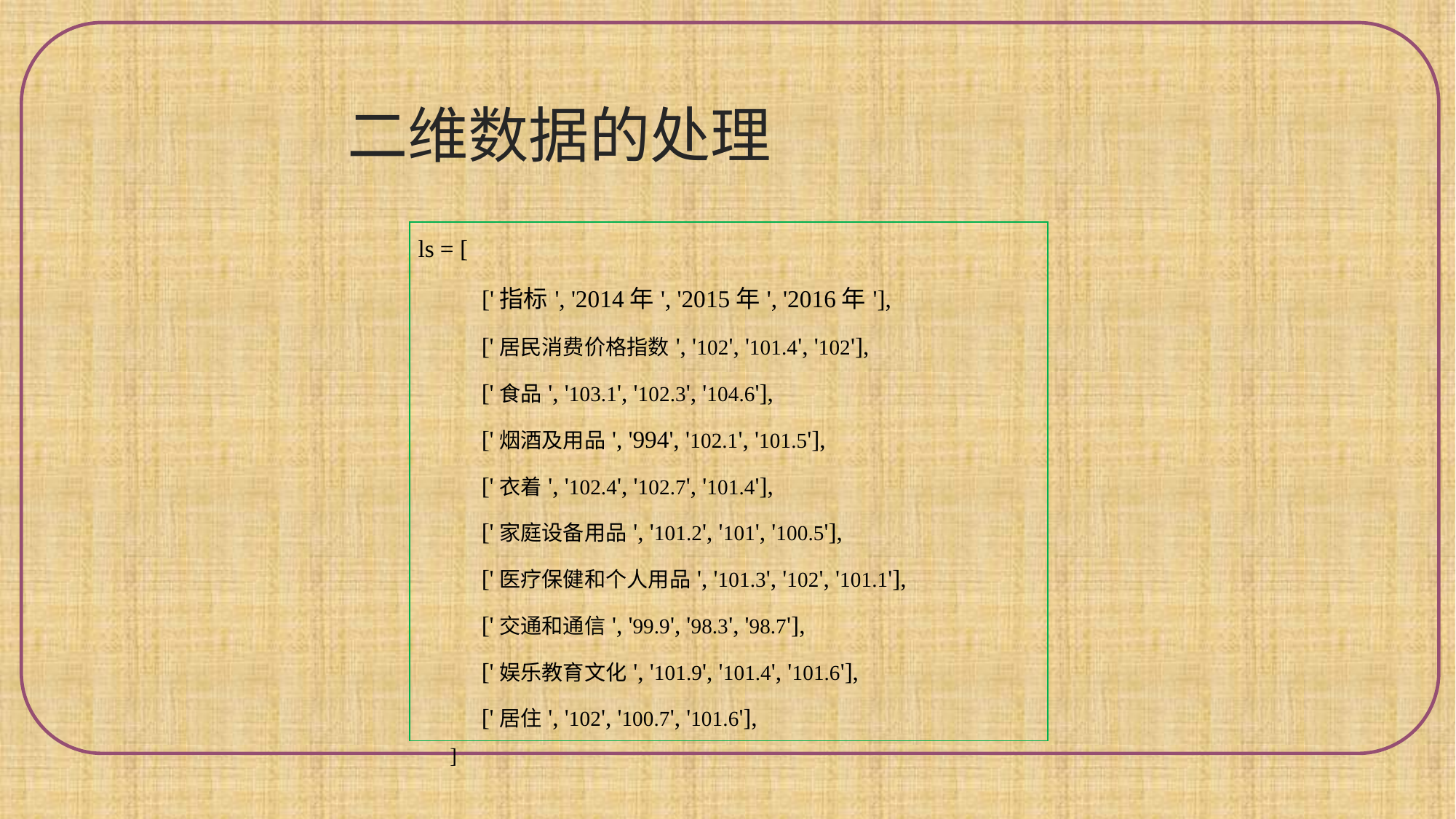

二维数据的处理
| ls = [ ['指标', '2014年', '2015年', '2016年'], ['居民消费价格指数', '102', '101.4', '102'], ['食品', '103.1', '102.3', '104.6'], ['烟酒及用品', '994', '102.1', '101.5'], ['衣着', '102.4', '102.7', '101.4'], ['家庭设备用品', '101.2', '101', '100.5'], ['医疗保健和个人用品', '101.3', '102', '101.1'], ['交通和通信', '99.9', '98.3', '98.7'], ['娱乐教育文化', '101.9', '101.4', '101.6'], ['居住', '102', '100.7', '101.6'], ] |
| --- |